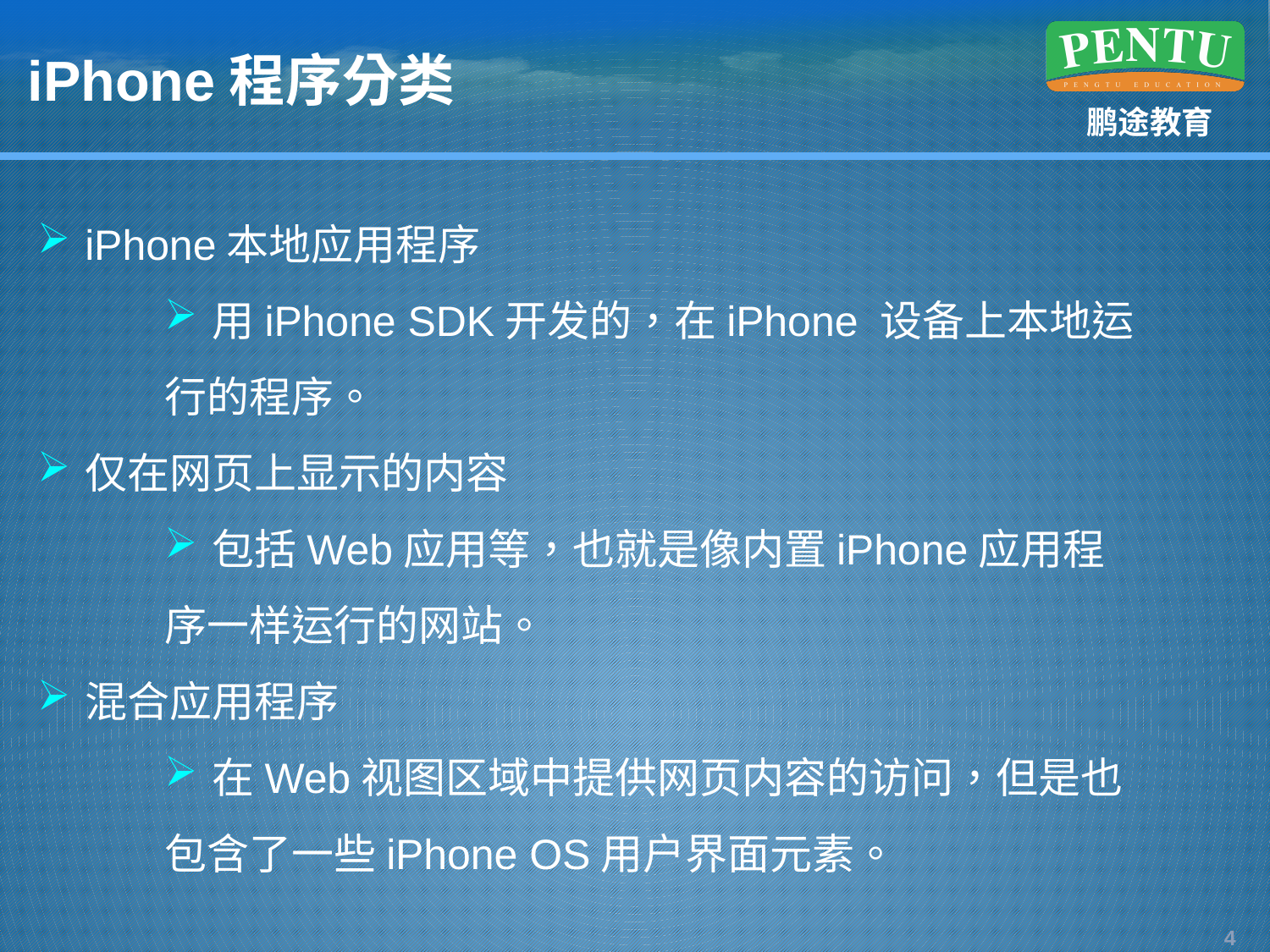

# iPhone程序分类
iPhone本地应用程序
用iPhone SDK开发的，在iPhone 设备上本地运
行的程序。
仅在网页上显示的内容
包括Web应用等，也就是像内置iPhone应用程
序一样运行的网站。
混合应用程序
在Web视图区域中提供网页内容的访问，但是也
包含了一些iPhone OS用户界面元素。
4